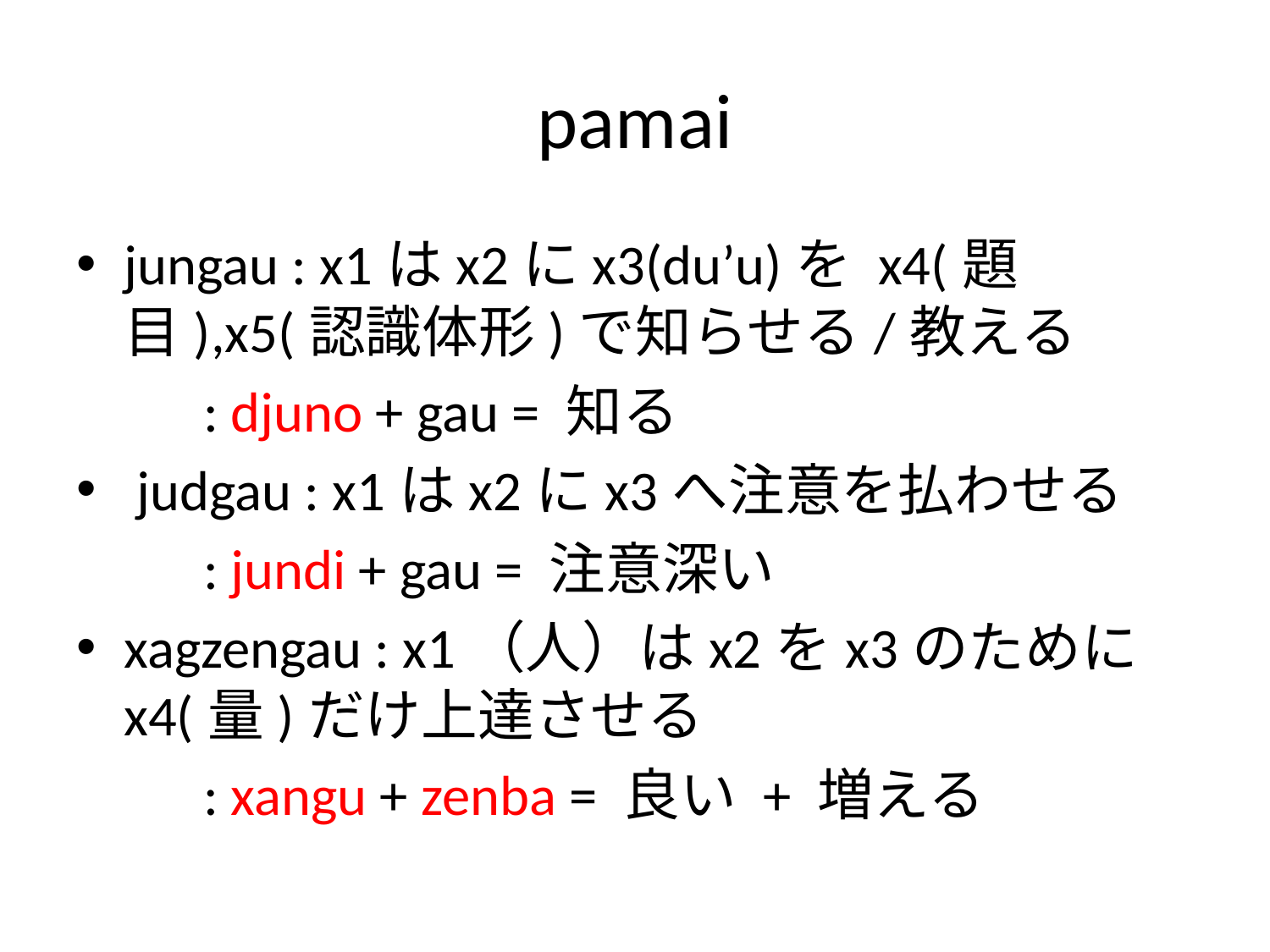

# pamai
jungau : x1はx2にx3(du’u)を x4(題目),x5(認識体形)で知らせる/教える
	: djuno + gau = 知る
 judgau : x1はx2にx3へ注意を払わせる
	: jundi + gau = 注意深い
xagzengau : x1（人）はx2をx3のためにx4(量)だけ上達させる
	: xangu + zenba = 良い + 増える